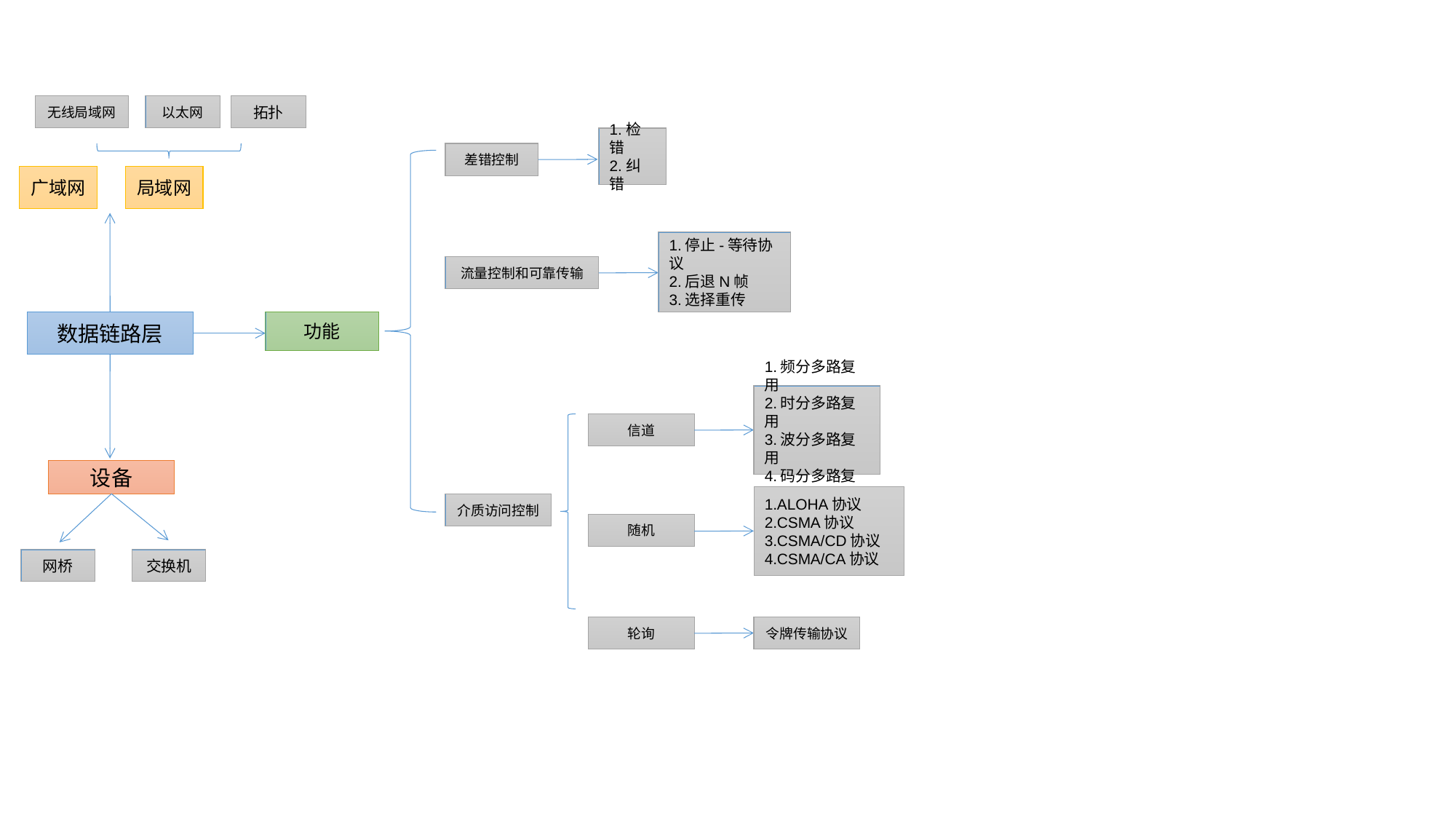

无线局域网
以太网
拓扑
1.检错
2.纠错
差错控制

广域网
局域网
1.停止-等待协议
2.后退N帧
3.选择重传
流量控制和可靠传输
数据链路层
功能
1.频分多路复用
2.时分多路复用
3.波分多路复用
4.码分多路复用

信道
设备
1.ALOHA协议
2.CSMA协议
3.CSMA/CD协议
4.CSMA/CA协议
介质访问控制
随机
网桥
交换机
轮询
令牌传输协议